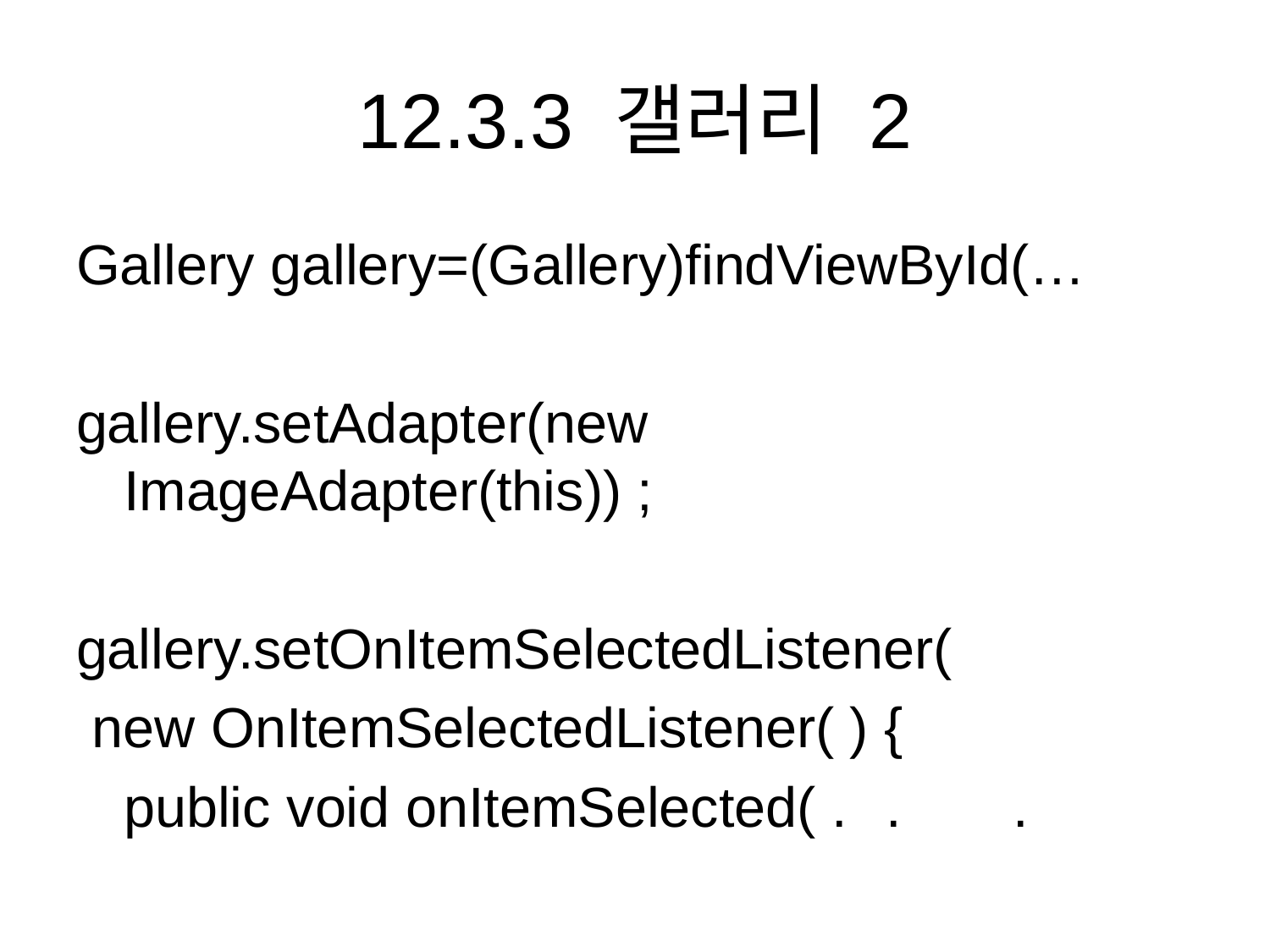

# 12.3.3 갤러리 2
Gallery gallery=(Gallery)findViewById(…

gallery.setAdapter(new ImageAdapter(this)) ;

gallery.setOnItemSelectedListener(
 new OnItemSelectedListener( ) {
	public void onItemSelected( .	.	.